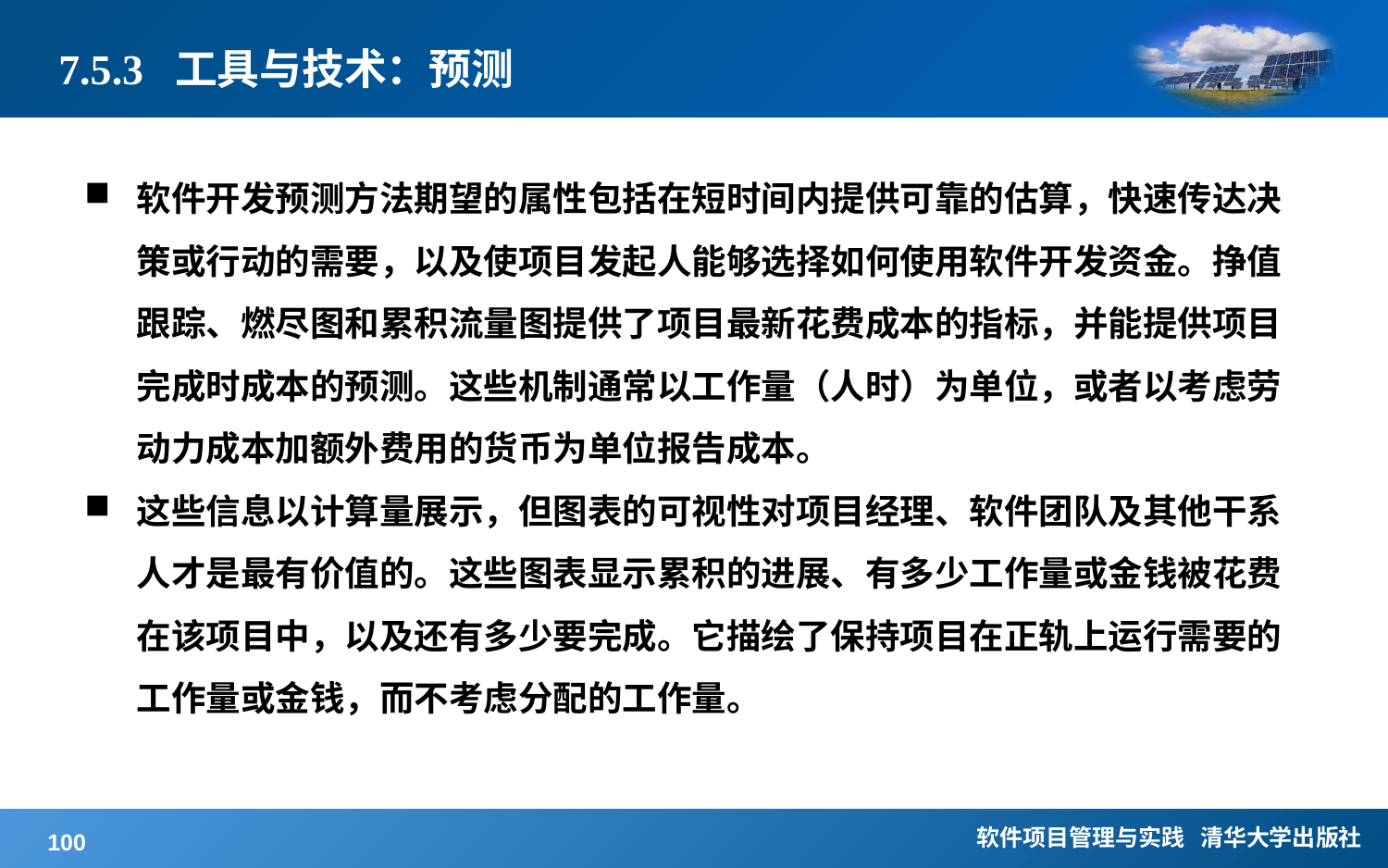

# 7.5.3  工具与技术：预测
软件开发预测方法期望的属性包括在短时间内提供可靠的估算，快速传达决策或行动的需要，以及使项目发起人能够选择如何使用软件开发资金。挣值跟踪、燃尽图和累积流量图提供了项目最新花费成本的指标，并能提供项目完成时成本的预测。这些机制通常以工作量（人时）为单位，或者以考虑劳动力成本加额外费用的货币为单位报告成本。
这些信息以计算量展示，但图表的可视性对项目经理、软件团队及其他干系人才是最有价值的。这些图表显示累积的进展、有多少工作量或金钱被花费在该项目中，以及还有多少要完成。它描绘了保持项目在正轨上运行需要的工作量或金钱，而不考虑分配的工作量。